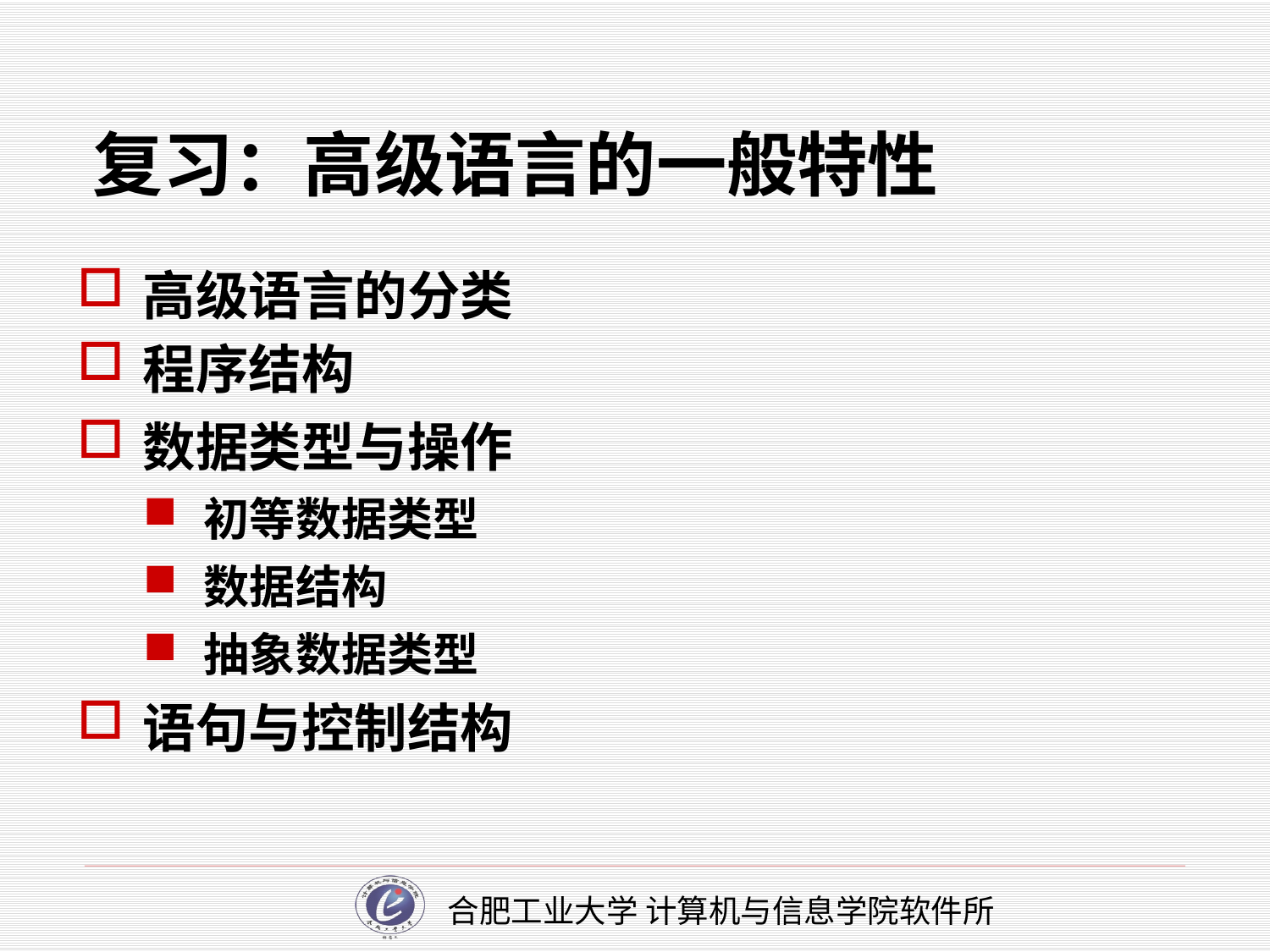

# 复习：高级语言的一般特性
高级语言的分类
程序结构
数据类型与操作
初等数据类型
数据结构
抽象数据类型
语句与控制结构
44